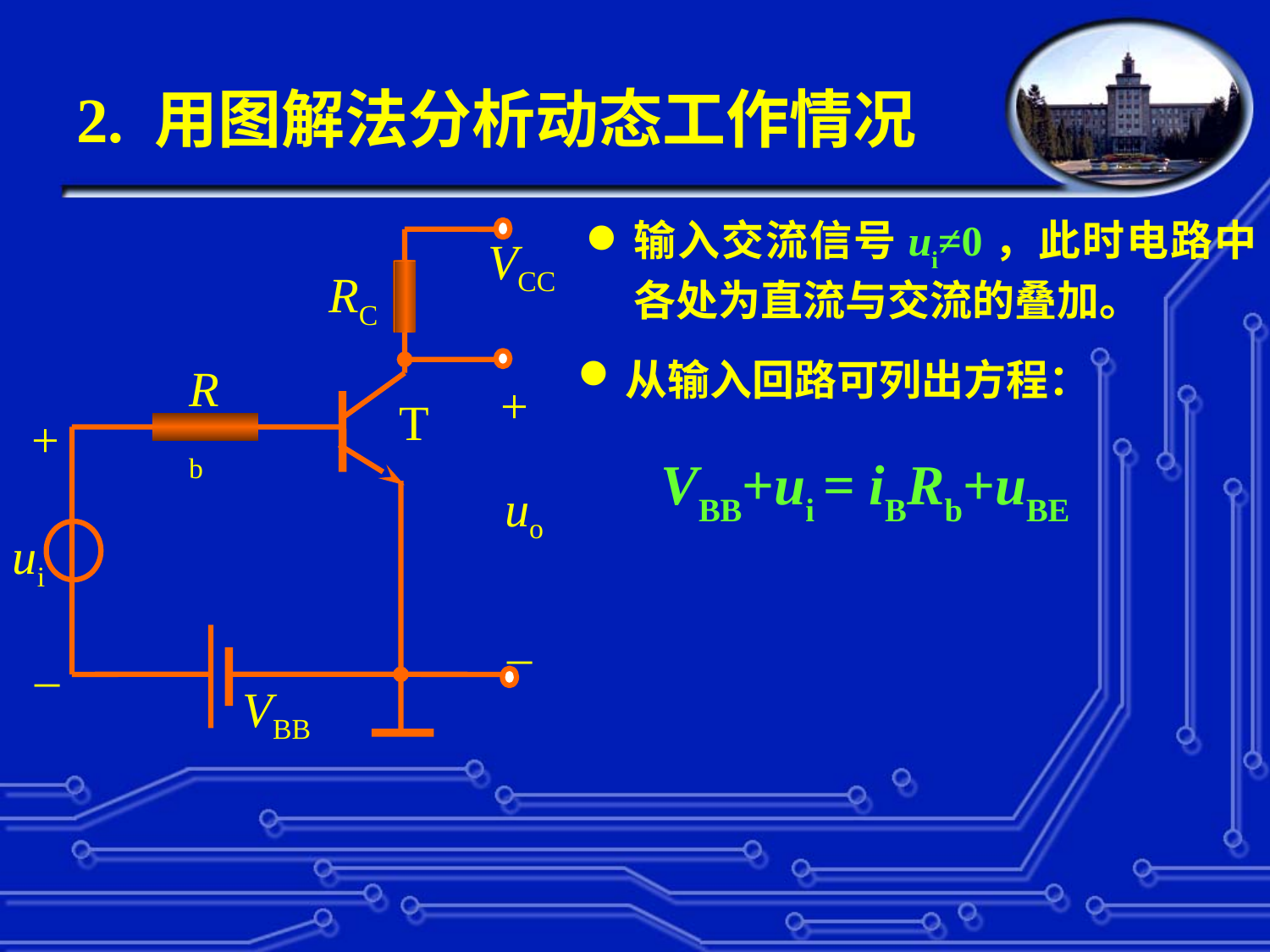

# 2. 用图解法分析动态工作情况
输入交流信号ui≠0，此时电路中各处为直流与交流的叠加。

VCC

RC

Rb

+

T

+

uo

ui

_

_

VBB

从输入回路可列出方程：
VBB+ui = iBRb+uBE